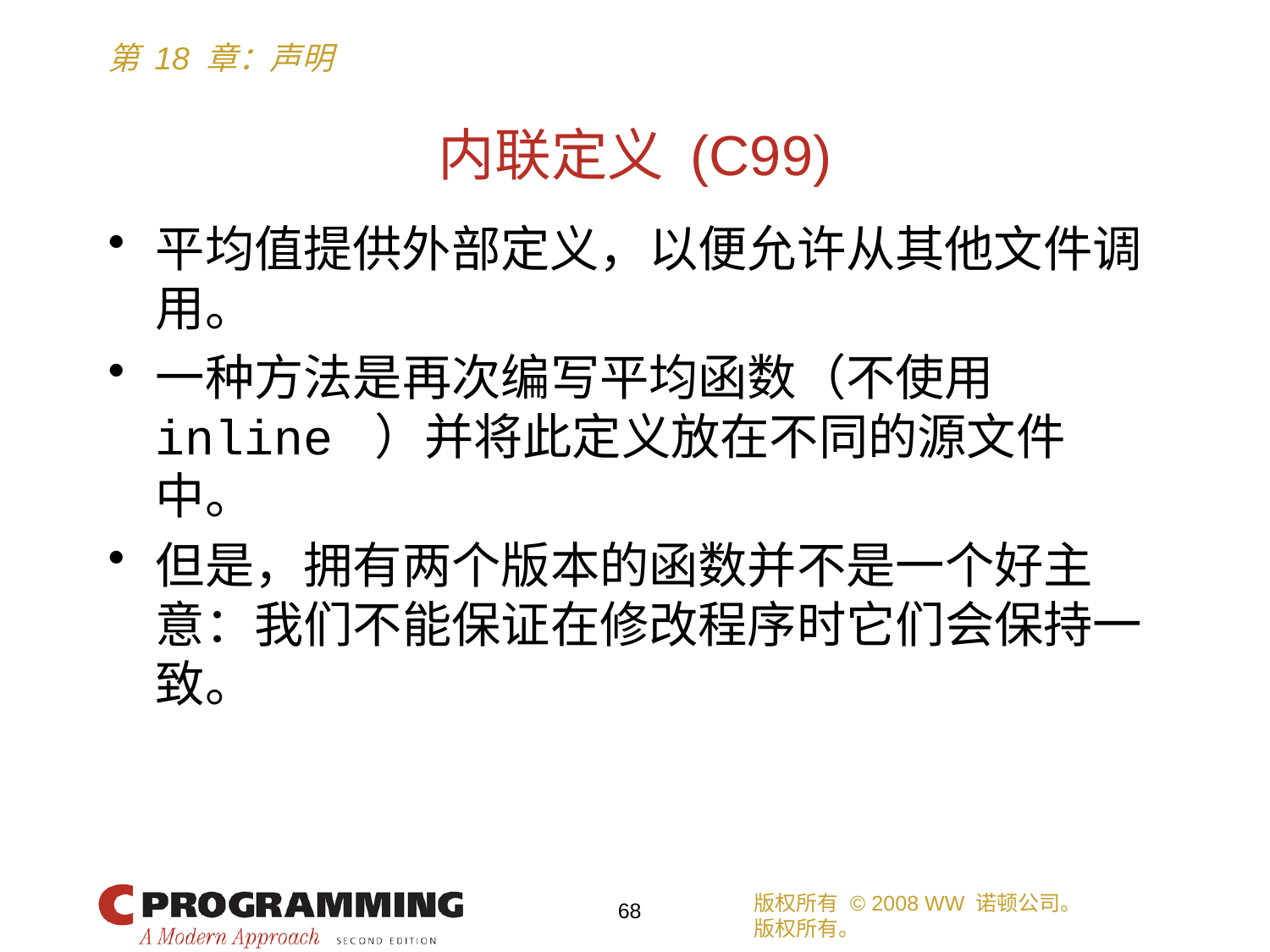

# 内联定义 (C99)
平均值提供外部定义，以便允许从其他文件调用。
一种方法是再次编写平均函数（不使用inline ）并将此定义放在不同的源文件中。
但是，拥有两个版本的函数并不是一个好主意：我们不能保证在修改程序时它们会保持一致。
版权所有 © 2008 WW 诺顿公司。
版权所有。
68